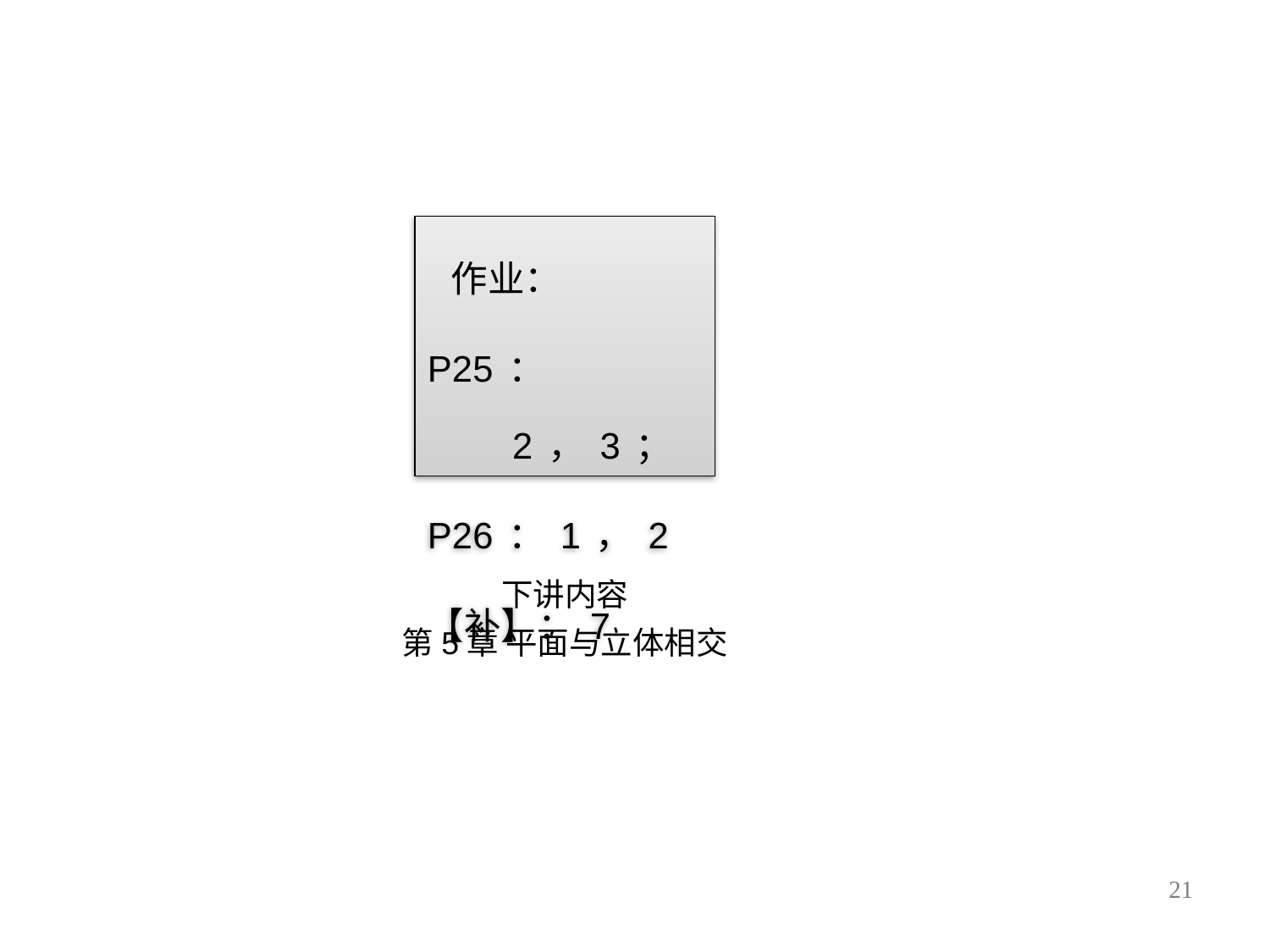

作业：
P25：2，3；
P26：1，2
【补】：7
下讲内容
第5章 平面与立体相交
21